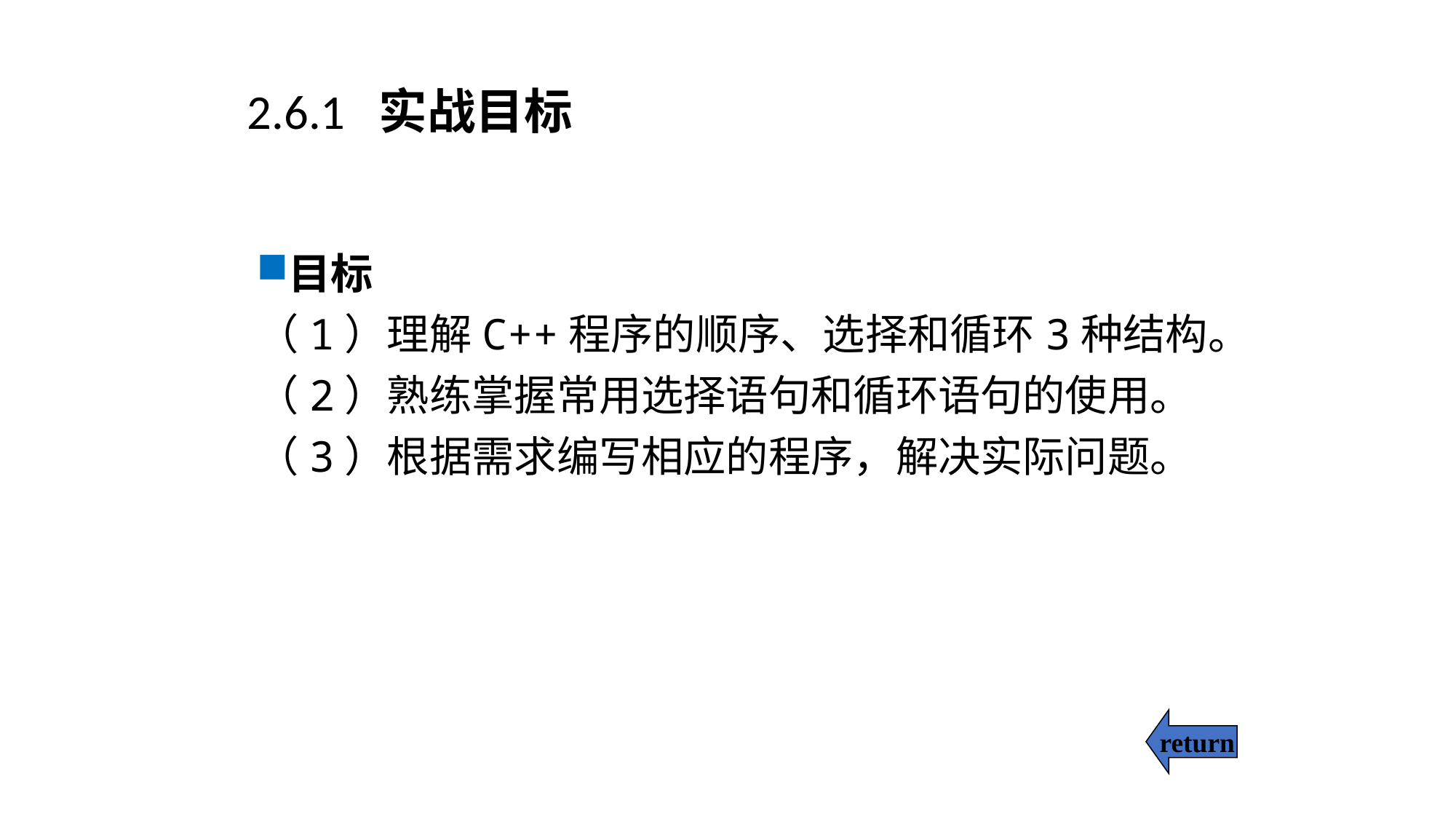

# 2.6.1  实战目标
目标
（1）理解C++程序的顺序、选择和循环3种结构。
（2）熟练掌握常用选择语句和循环语句的使用。
（3）根据需求编写相应的程序，解决实际问题。
return